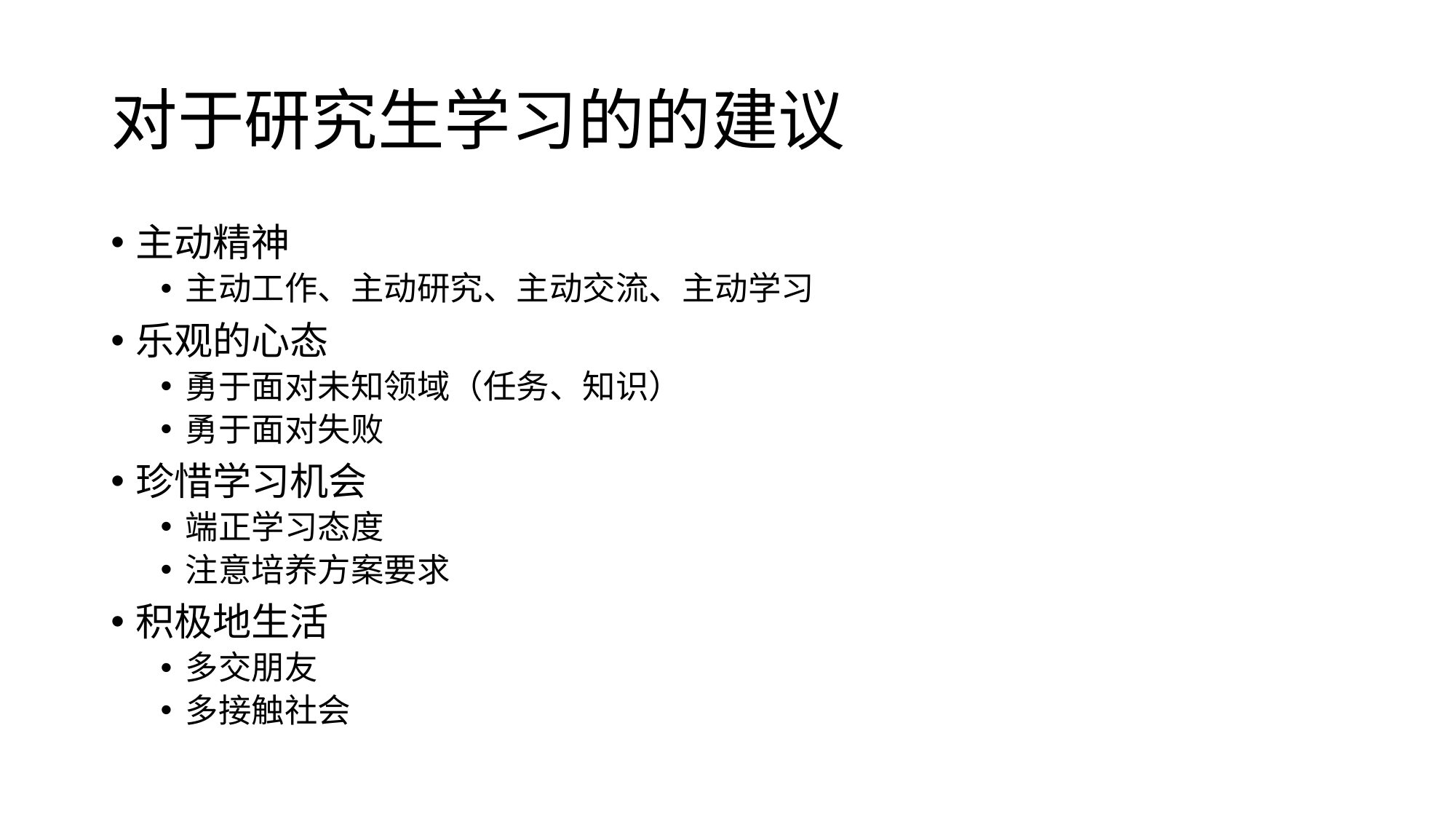

# 对于研究生学习的的建议
主动精神
主动工作、主动研究、主动交流、主动学习
乐观的心态
勇于面对未知领域（任务、知识）
勇于面对失败
珍惜学习机会
端正学习态度
注意培养方案要求
积极地生活
多交朋友
多接触社会